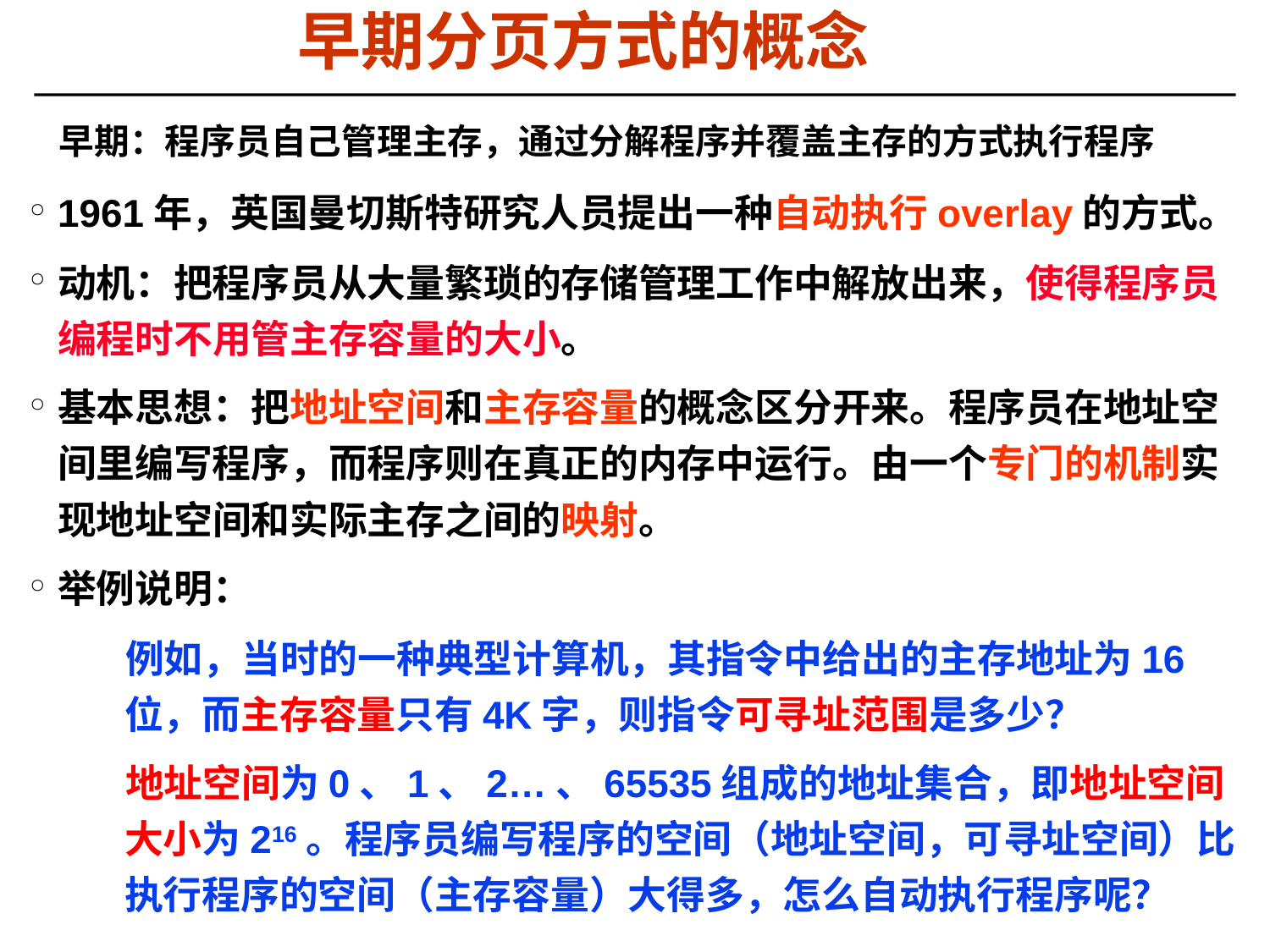

早期分页方式的概念
早期：程序员自己管理主存，通过分解程序并覆盖主存的方式执行程序
1961年，英国曼切斯特研究人员提出一种自动执行overlay的方式。
动机：把程序员从大量繁琐的存储管理工作中解放出来，使得程序员编程时不用管主存容量的大小。
基本思想：把地址空间和主存容量的概念区分开来。程序员在地址空间里编写程序，而程序则在真正的内存中运行。由一个专门的机制实现地址空间和实际主存之间的映射。
举例说明：
  例如，当时的一种典型计算机，其指令中给出的主存地址为16位，而主存容量只有4K字，则指令可寻址范围是多少？
  地址空间为0、1、2…、65535组成的地址集合，即地址空间大小为216。程序员编写程序的空间（地址空间，可寻址空间）比执行程序的空间（主存容量）大得多，怎么自动执行程序呢？